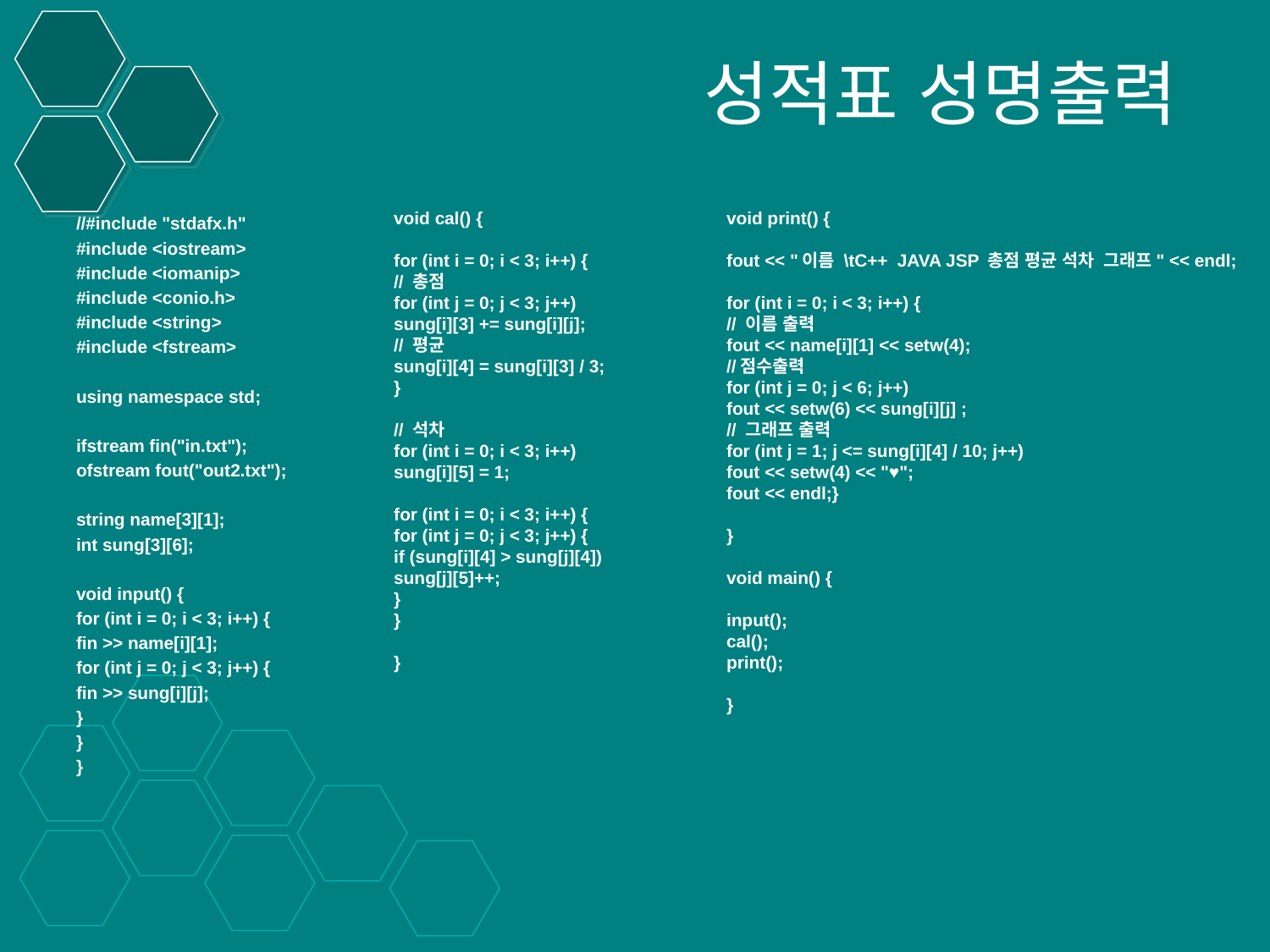

# 성적표 성명출력
void cal() {

for (int i = 0; i < 3; i++) {
// 총점
for (int j = 0; j < 3; j++)
sung[i][3] += sung[i][j];
// 평균
sung[i][4] = sung[i][3] / 3;
}

// 석차
for (int i = 0; i < 3; i++)
sung[i][5] = 1;

for (int i = 0; i < 3; i++) {
for (int j = 0; j < 3; j++) {
if (sung[i][4] > sung[j][4])
sung[j][5]++;
}
}

}

void print() {

fout << "이름 \tC++  JAVA JSP 총점 평균 석차  그래프" << endl;

for (int i = 0; i < 3; i++) {
// 이름 출력
fout << name[i][1] << setw(4);
//점수출력
for (int j = 0; j < 6; j++)
fout << setw(6) << sung[i][j] ;
// 그래프 출력
for (int j = 1; j <= sung[i][4] / 10; j++)
fout << setw(4) << "♥";
fout << endl;}

}

void main() {

input();
cal();
print();

}

//#include "stdafx.h"
#include <iostream>
#include <iomanip>
#include <conio.h>
#include <string>
#include <fstream>

using namespace std;

ifstream fin("in.txt");
ofstream fout("out2.txt");

string name[3][1];
int sung[3][6];

void input() {
for (int i = 0; i < 3; i++) {
fin >> name[i][1];
for (int j = 0; j < 3; j++) {
fin >> sung[i][j];
}
}
}